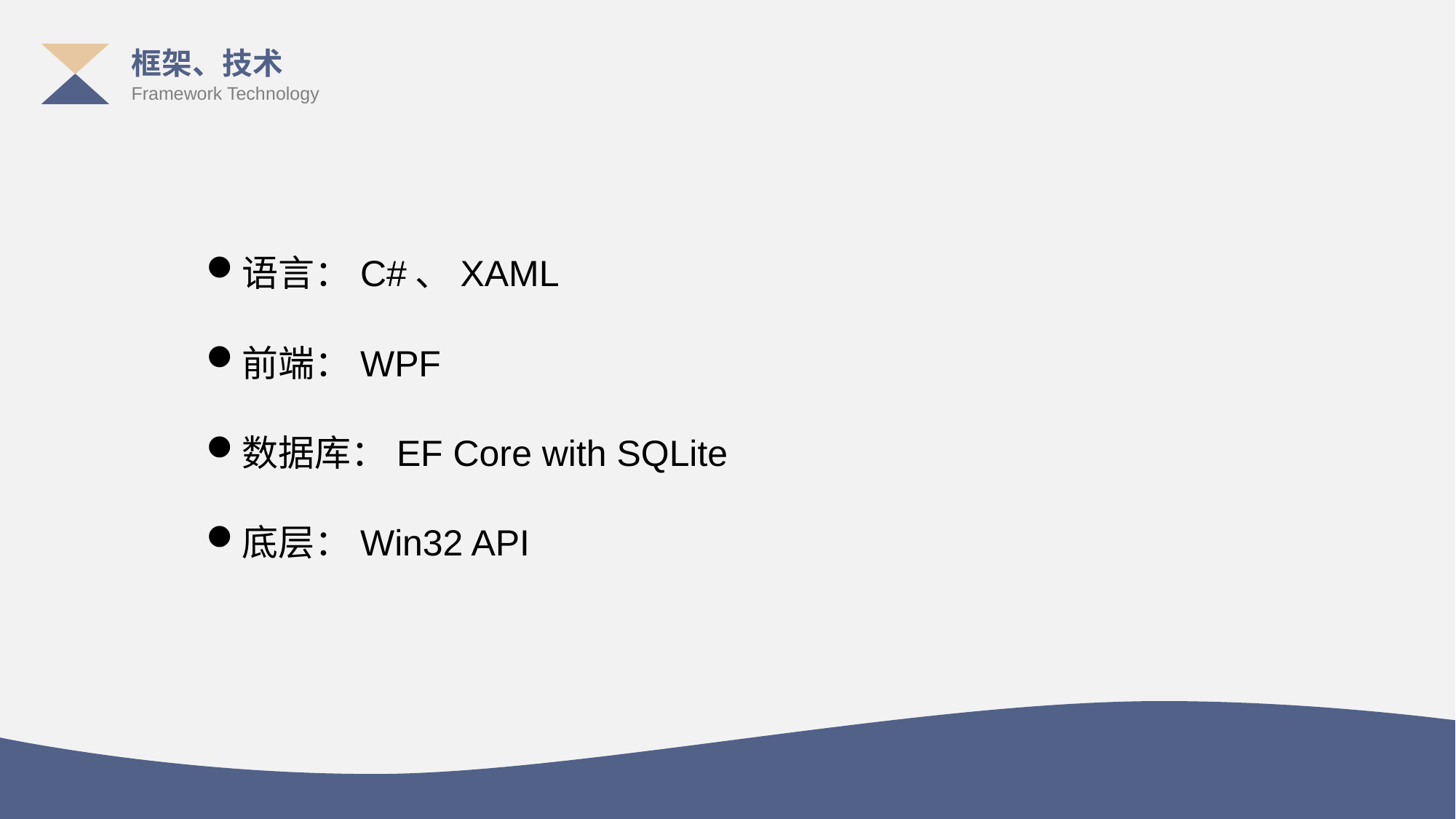

框架、技术
Framework Technology

语言：C#、XAML
前端：WPF
数据库：EF Core with SQLite
底层：Win32 API